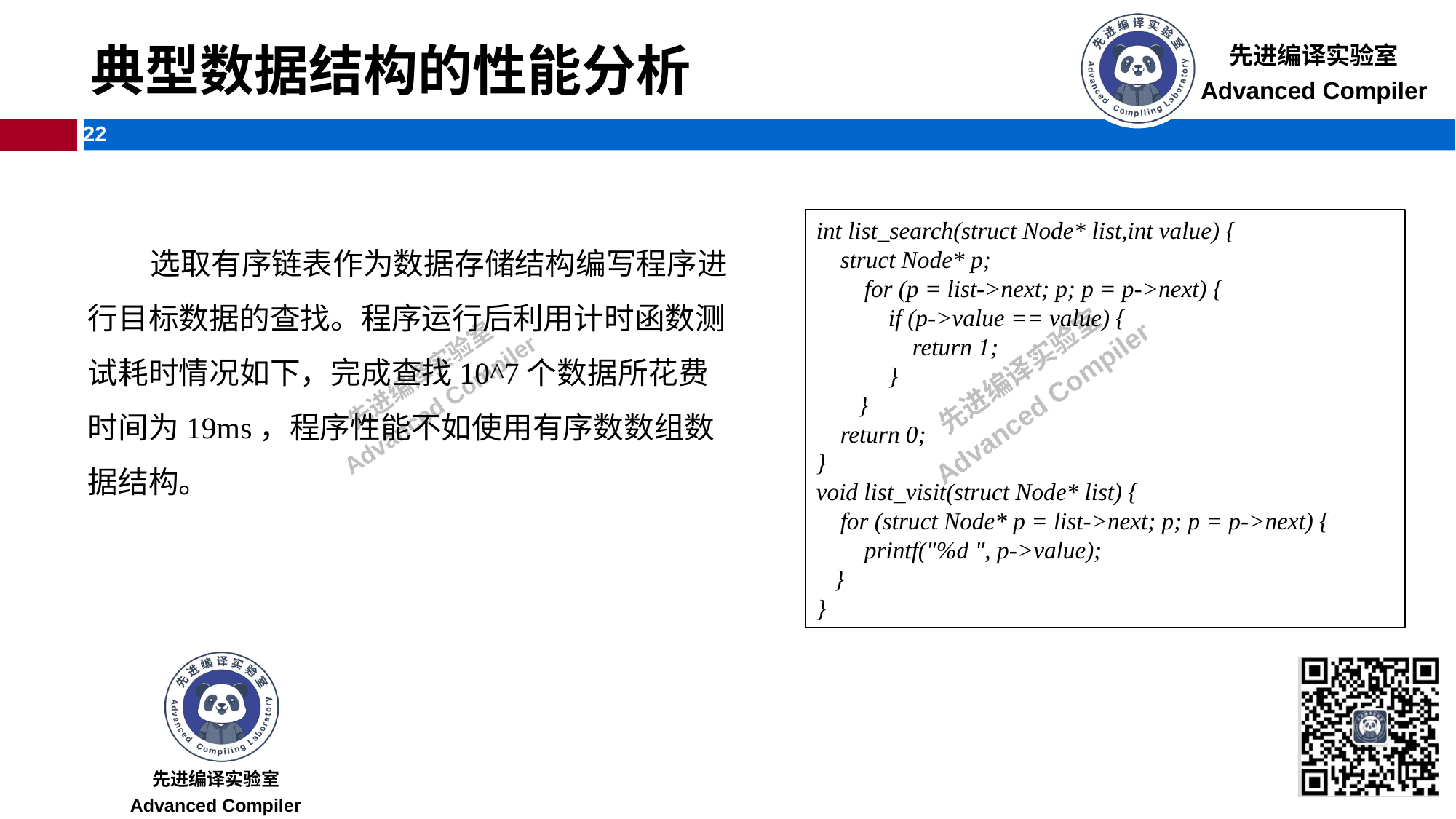

# 典型数据结构的性能分析
int list_search(struct Node* list,int value) {
    struct Node* p;
        for (p = list->next; p; p = p->next) {
            if (p->value == value) {
                return 1;
            }
       }
    return 0;
}
void list_visit(struct Node* list) {
    for (struct Node* p = list->next; p; p = p->next) {
        printf("%d ", p->value);
   }
}
      选取有序链表作为数据存储结构编写程序进行目标数据的查找。程序运行后利用计时函数测试耗时情况如下，完成查找10^7个数据所花费时间为19ms，程序性能不如使用有序数数组数据结构。